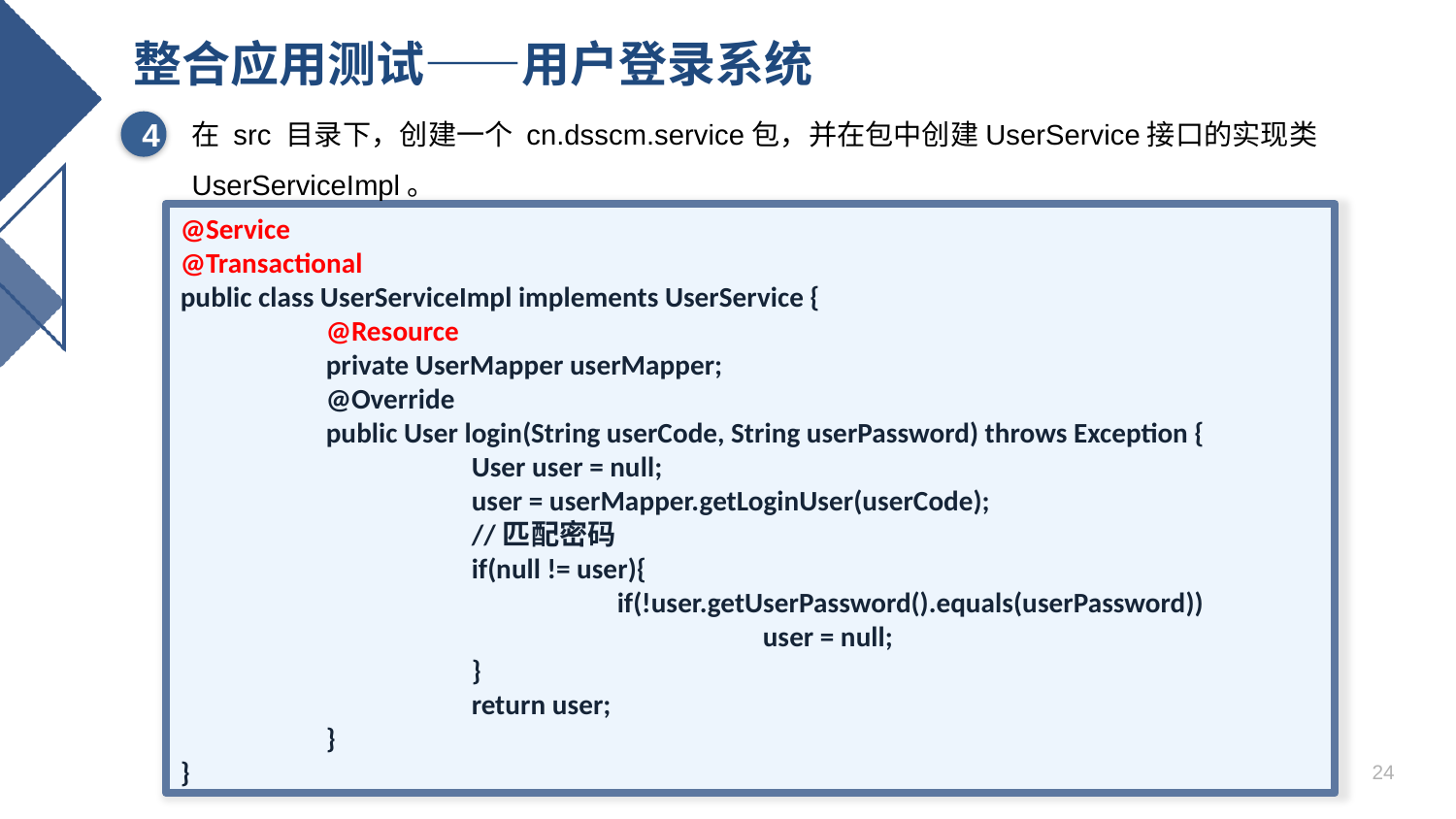

# 整合应用测试——用户登录系统
在 src 目录下，创建一个 cn.dsscm.service包，并在包中创建UserService接口的实现类UserServiceImpl。
4
@Service
@Transactional
public class UserServiceImpl implements UserService {
	@Resource
	private UserMapper userMapper;
	@Override
	public User login(String userCode, String userPassword) throws Exception {
		User user = null;
		user = userMapper.getLoginUser(userCode);
		//匹配密码
		if(null != user){
			if(!user.getUserPassword().equals(userPassword))
				user = null;
		}
		return user;
	}
}

24